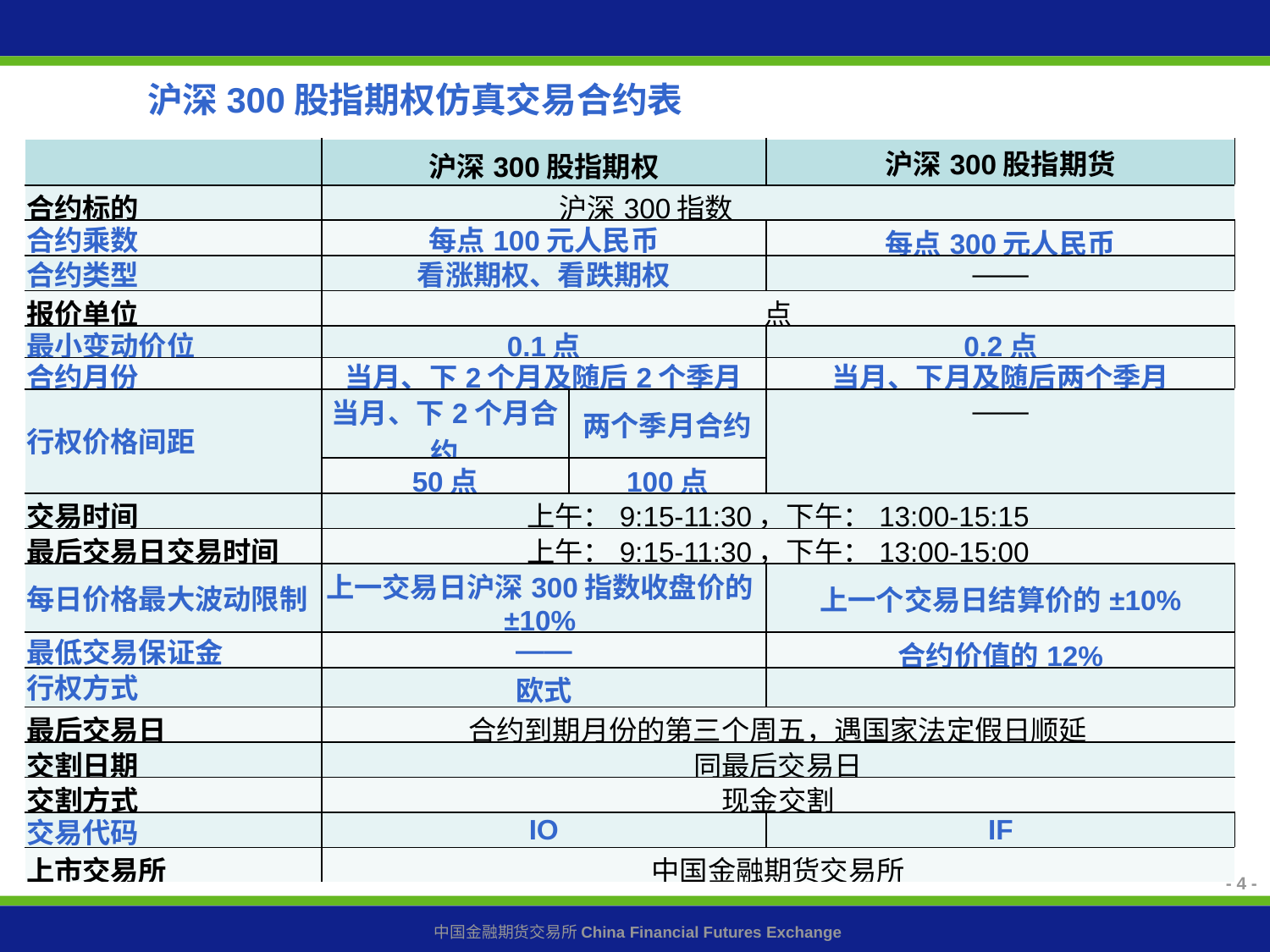

沪深300股指期权仿真交易合约表
|  | 沪深300股指期权 |  | 沪深300股指期货 |
| --- | --- | --- | --- |
| 合约标的 | 沪深300指数 |  |  |
| 合约乘数 | 每点100元人民币 |  | 每点300元人民币 |
| 合约类型 | 看涨期权、看跌期权 |  | —— |
| 报价单位 | 点 |  |  |
| 最小变动价位 | 0.1点 |  | 0.2点 |
| 合约月份 | 当月、下2个月及随后2个季月 |  | 当月、下月及随后两个季月 |
| 行权价格间距 | 当月、下2个月合约 | 两个季月合约 | —— |
|  | 50点 | 100点 |  |
| 交易时间 | 上午：9:15-11:30，下午：13:00-15:15 |  |  |
| 最后交易日交易时间 | 上午：9:15-11:30，下午：13:00-15:00 |  |  |
| 每日价格最大波动限制 | 上一交易日沪深300指数收盘价的±10% |  | 上一个交易日结算价的±10% |
| 最低交易保证金 | —— |  | 合约价值的12% |
| 行权方式 | 欧式 |  |  |
| 最后交易日 | 合约到期月份的第三个周五，遇国家法定假日顺延 |  |  |
| 交割日期 | 同最后交易日 |  |  |
| 交割方式 | 现金交割 |  |  |
| 交易代码 | IO |  | IF |
| 上市交易所 | 中国金融期货交易所 |  |  |
- 4 -